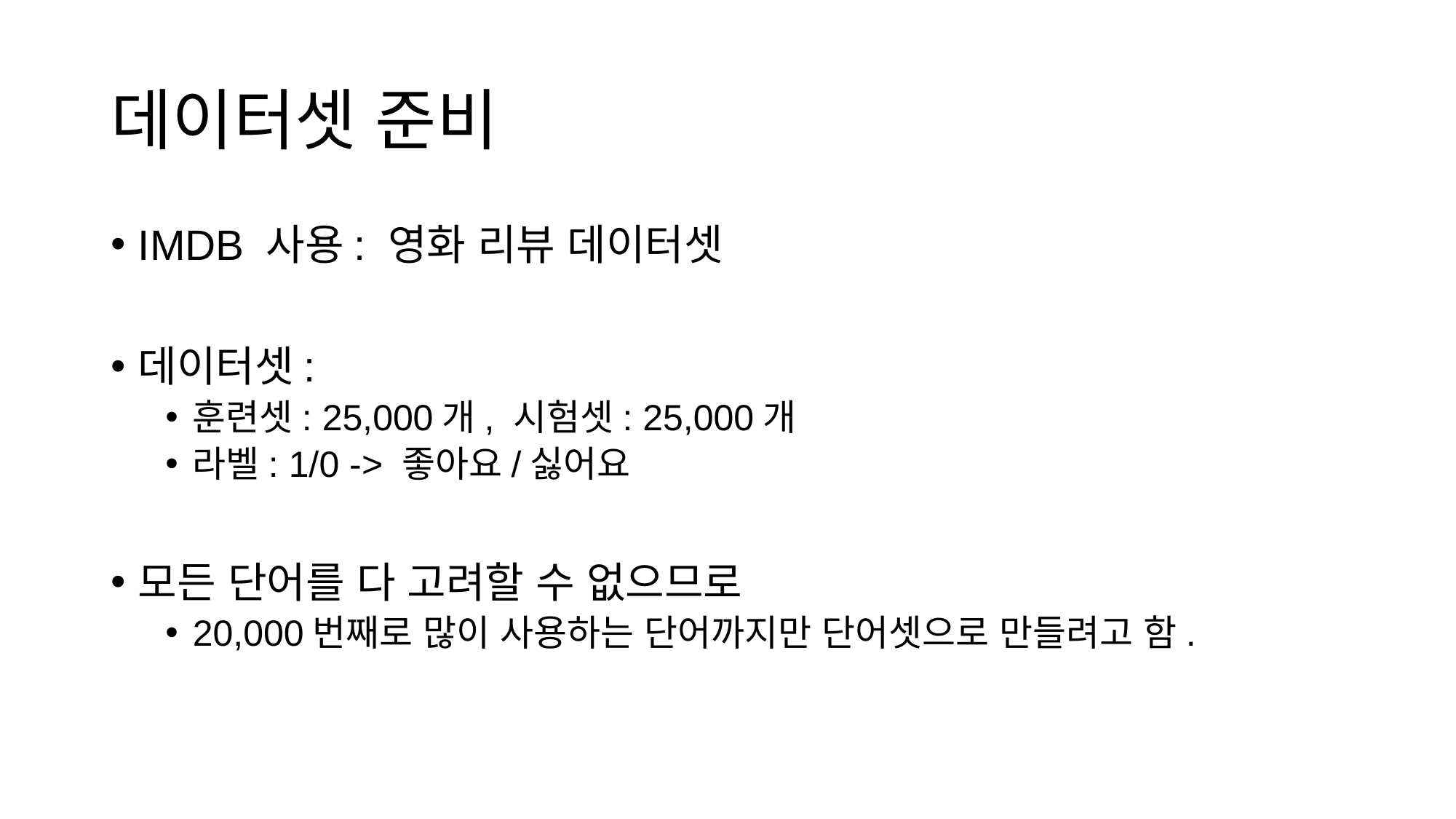

# 데이터셋 준비
IMDB 사용: 영화 리뷰 데이터셋

데이터셋:
훈련셋: 25,000개, 시험셋: 25,000개
라벨: 1/0 -> 좋아요/싫어요

모든 단어를 다 고려할 수 없으므로
20,000번째로 많이 사용하는 단어까지만 단어셋으로 만들려고 함.